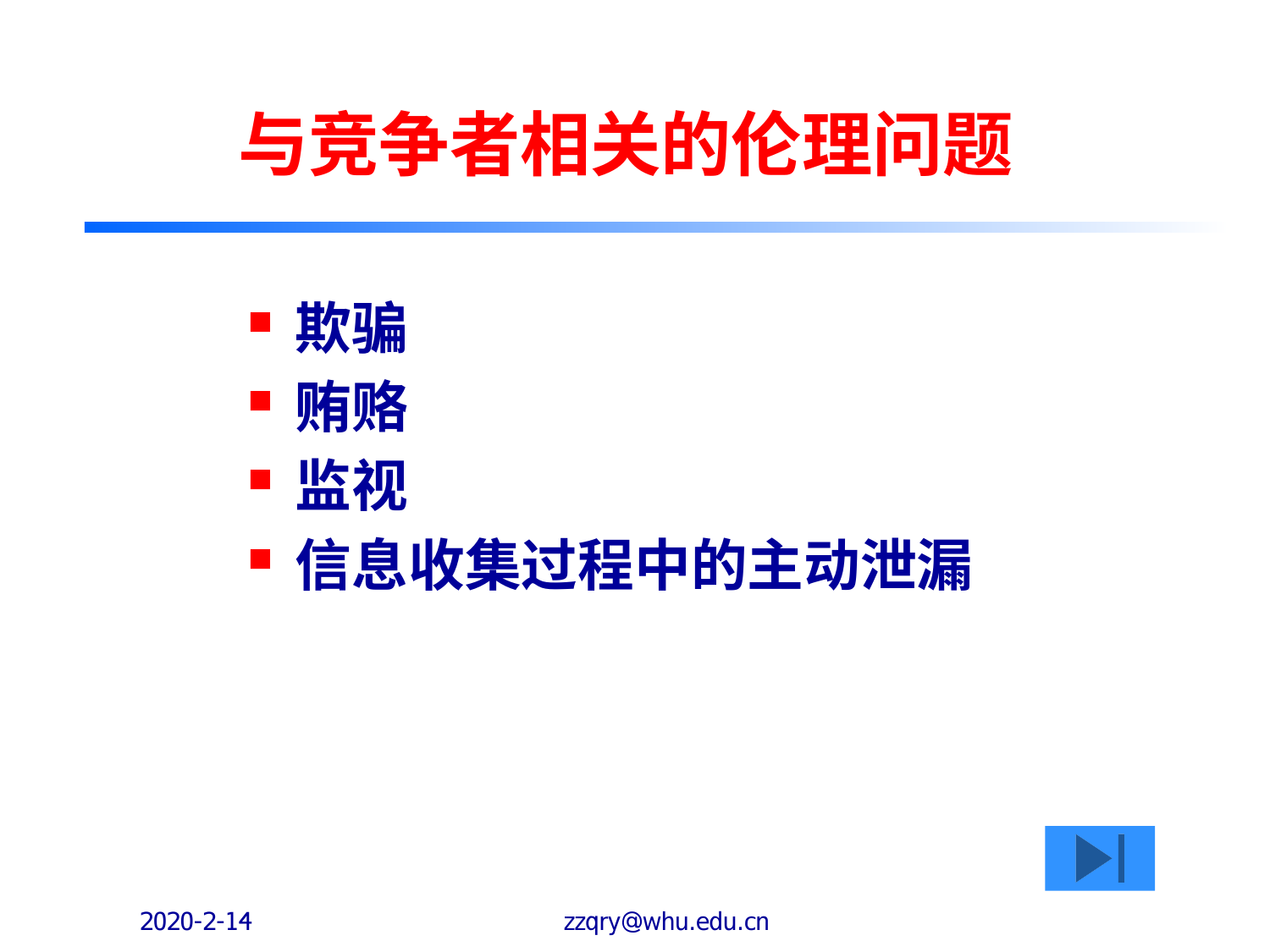

# 与竞争者相关的伦理问题
欺骗
贿赂
监视
信息收集过程中的主动泄漏

2020-2-14
zzqry@whu.edu.cn